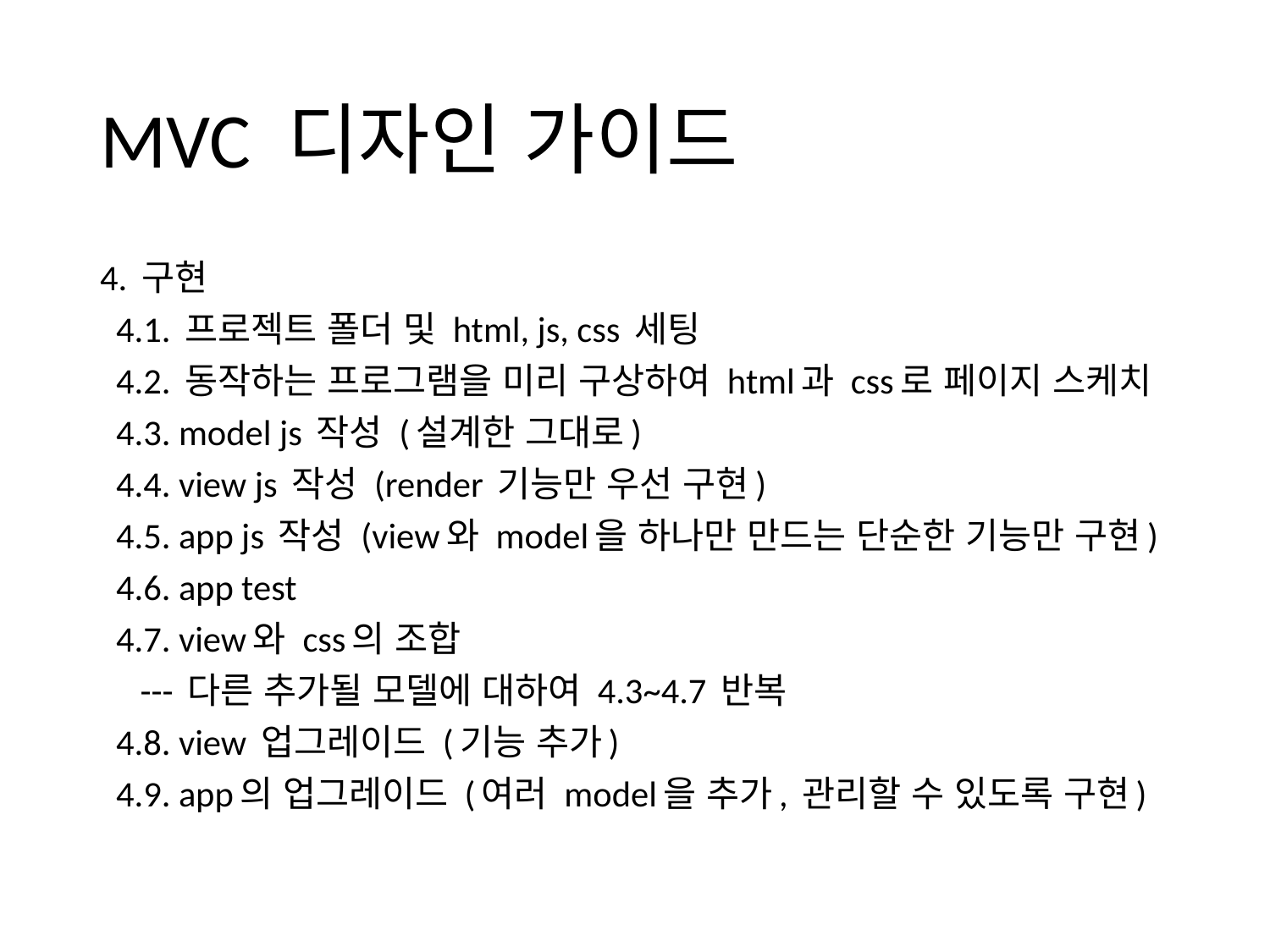

# MVC 디자인 가이드
4. 구현
  4.1. 프로젝트 폴더 및 html, js, css 세팅
  4.2. 동작하는 프로그램을 미리 구상하여 html과 css로 페이지 스케치
  4.3. model js 작성 (설계한 그대로)
  4.4. view js 작성 (render 기능만 우선 구현)
  4.5. app js 작성 (view와 model을 하나만 만드는 단순한 기능만 구현)
  4.6. app test
  4.7. view와 css의 조합
     --- 다른 추가될 모델에 대하여 4.3~4.7 반복
  4.8. view 업그레이드 (기능 추가)
  4.9. app의 업그레이드 (여러 model을 추가, 관리할 수 있도록 구현)